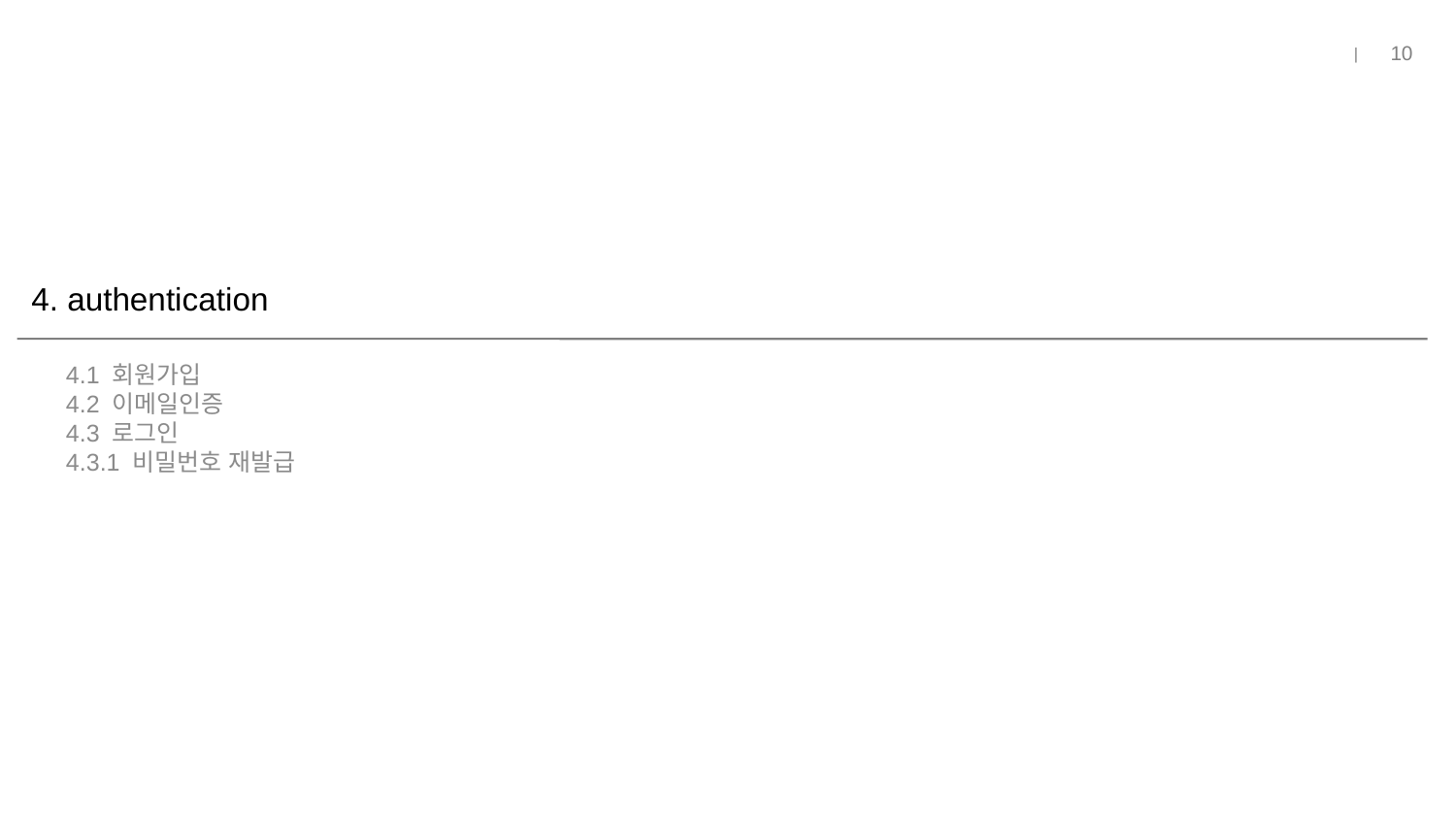

10
# 4. authentication
4.1 회원가입
4.2 이메일인증
4.3 로그인
4.3.1 비밀번호 재발급